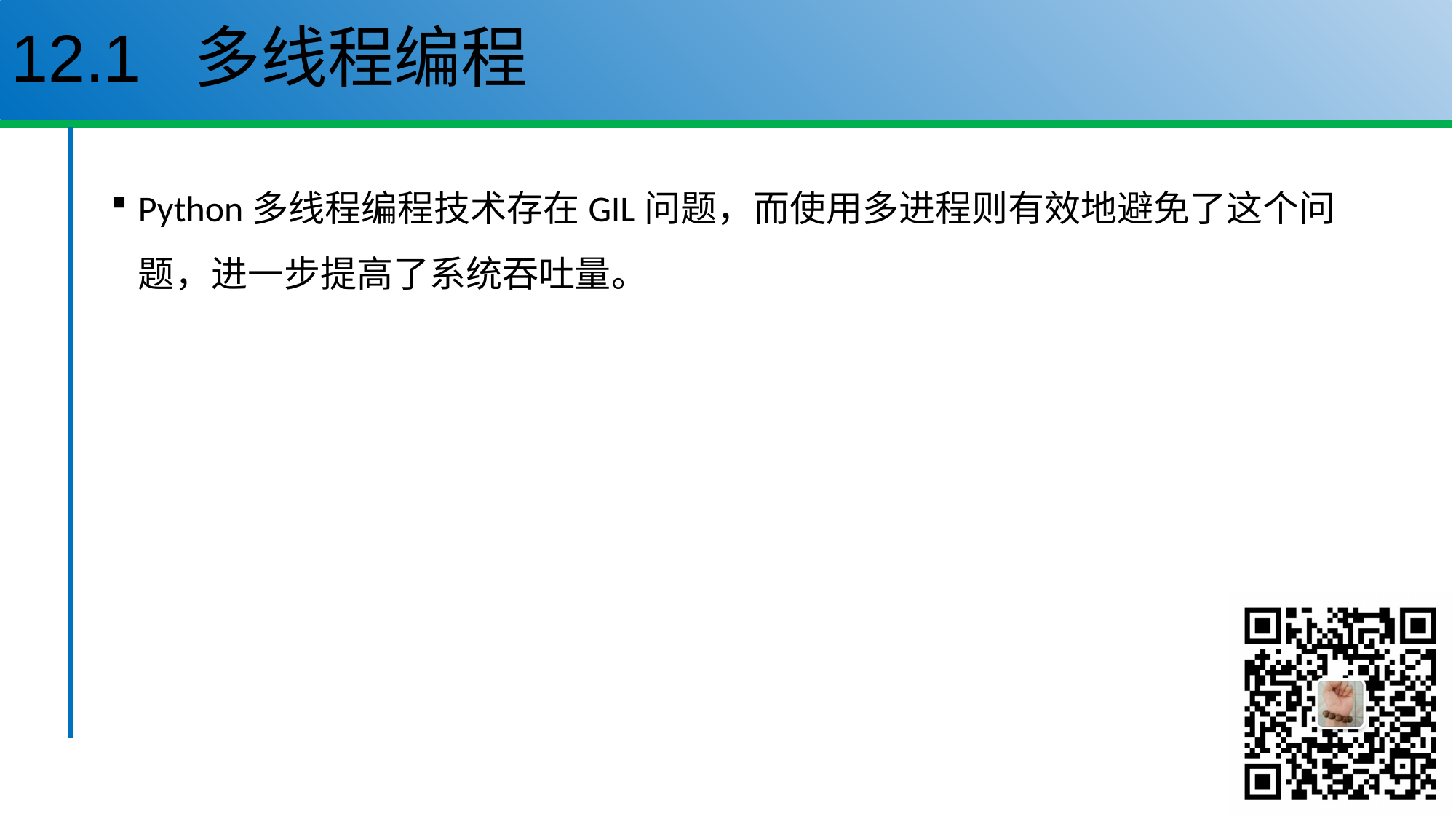

# 12.1  多线程编程
Python多线程编程技术存在GIL问题，而使用多进程则有效地避免了这个问题，进一步提高了系统吞吐量。